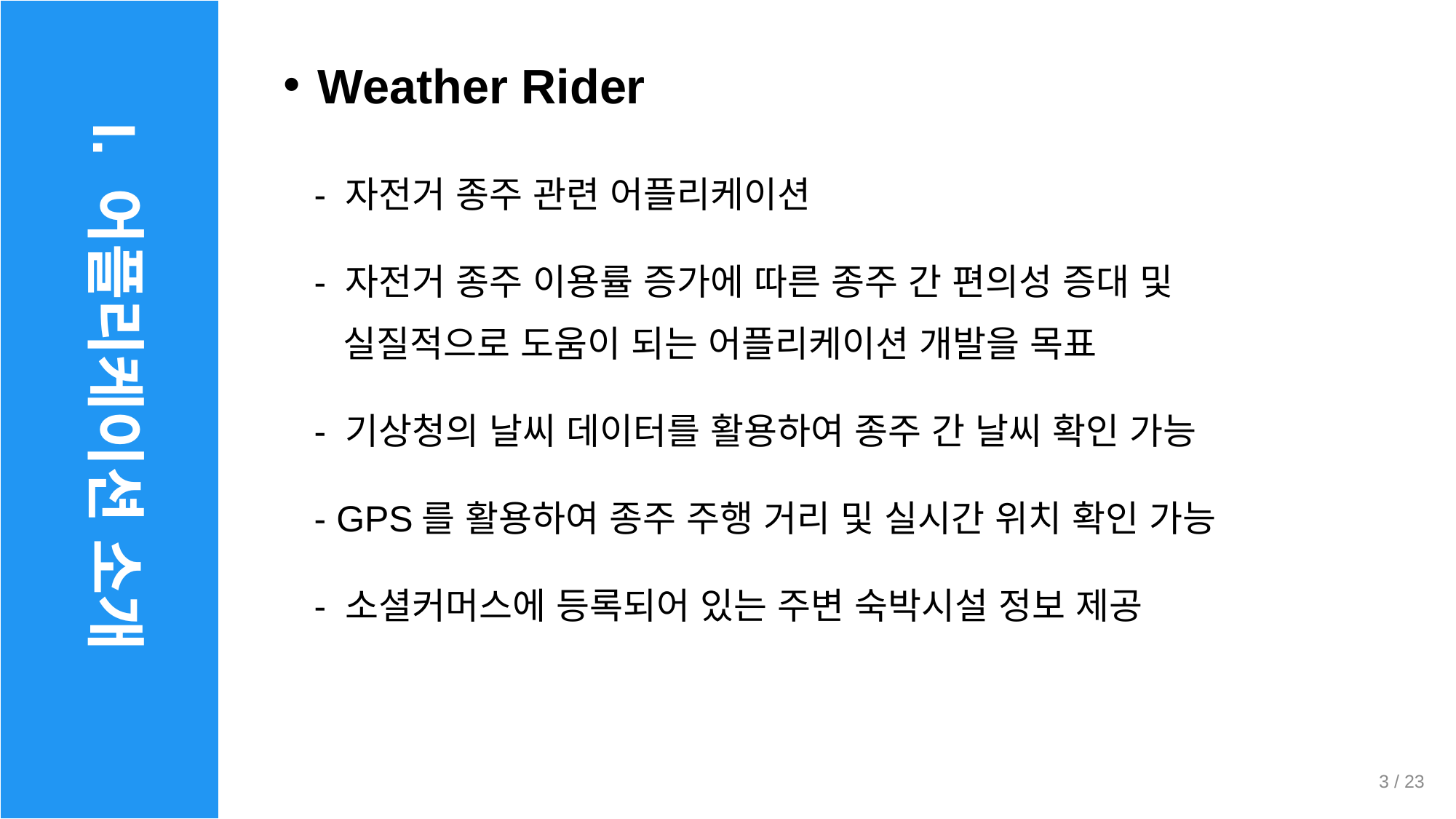

Weather Rider

   - 자전거 종주 관련 어플리케이션

   - 자전거 종주 이용률 증가에 따른 종주 간 편의성 증대 및

     실질적으로 도움이 되는 어플리케이션 개발을 목표

   - 기상청의 날씨 데이터를 활용하여 종주 간 날씨 확인 가능

   - GPS를 활용하여 종주 주행 거리 및 실시간 위치 확인 가능

   - 소셜커머스에 등록되어 있는 주변 숙박시설 정보 제공
I. 어플리케이션 소개

3 / 23